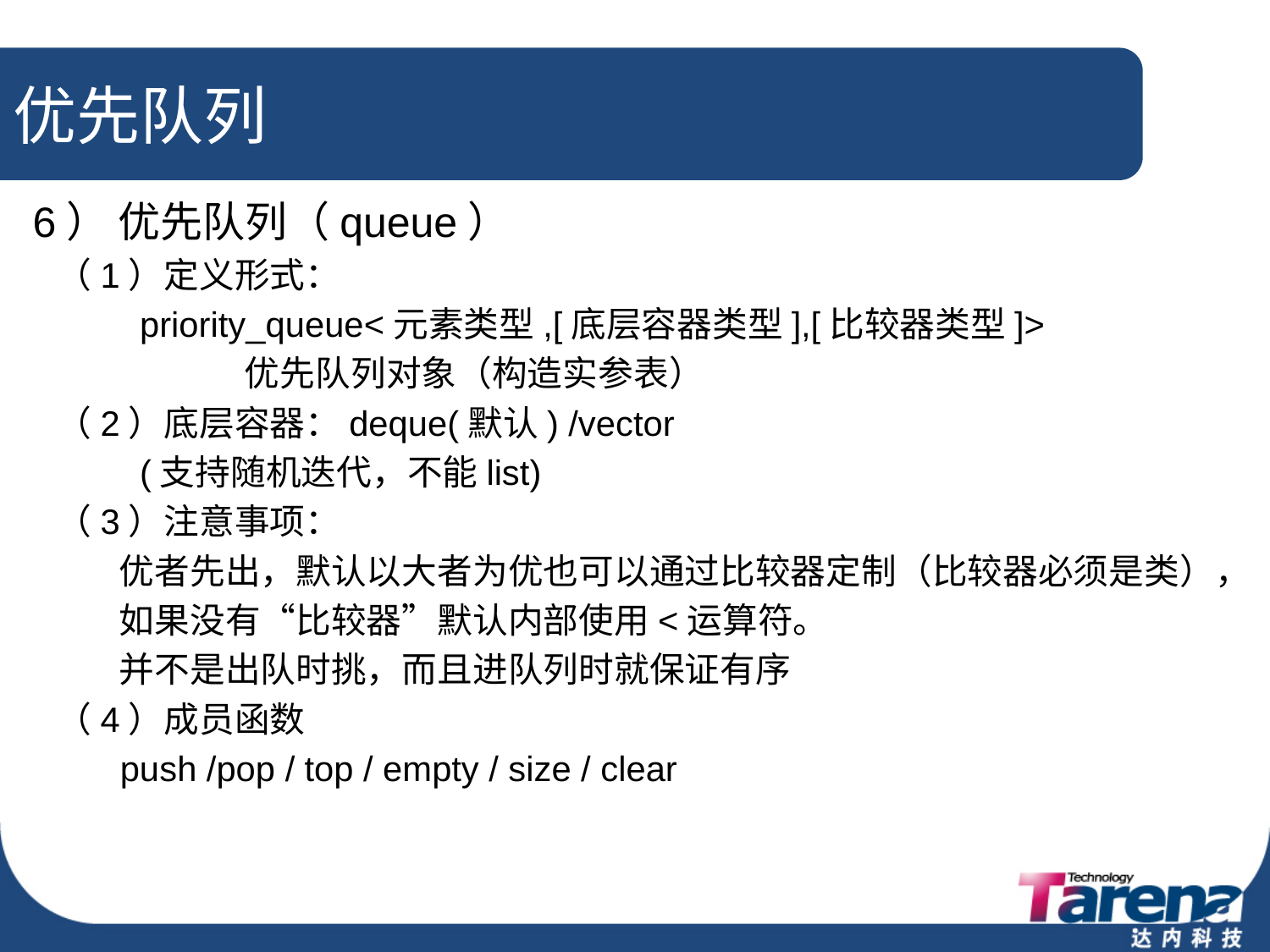

# 优先队列
6） 优先队列（queue）
  （1）定义形式：
           priority_queue<元素类型,[底层容器类型],[比较器类型]>
                          优先队列对象（构造实参表）
  （2）底层容器：deque(默认) /vector
           (支持随机迭代，不能list)
  （3）注意事项：
          优者先出，默认以大者为优也可以通过比较器定制（比较器必须是类），
          如果没有“比较器”默认内部使用<运算符。
          并不是出队时挑，而且进队列时就保证有序
  （4）成员函数
         push /pop / top / empty / size / clear